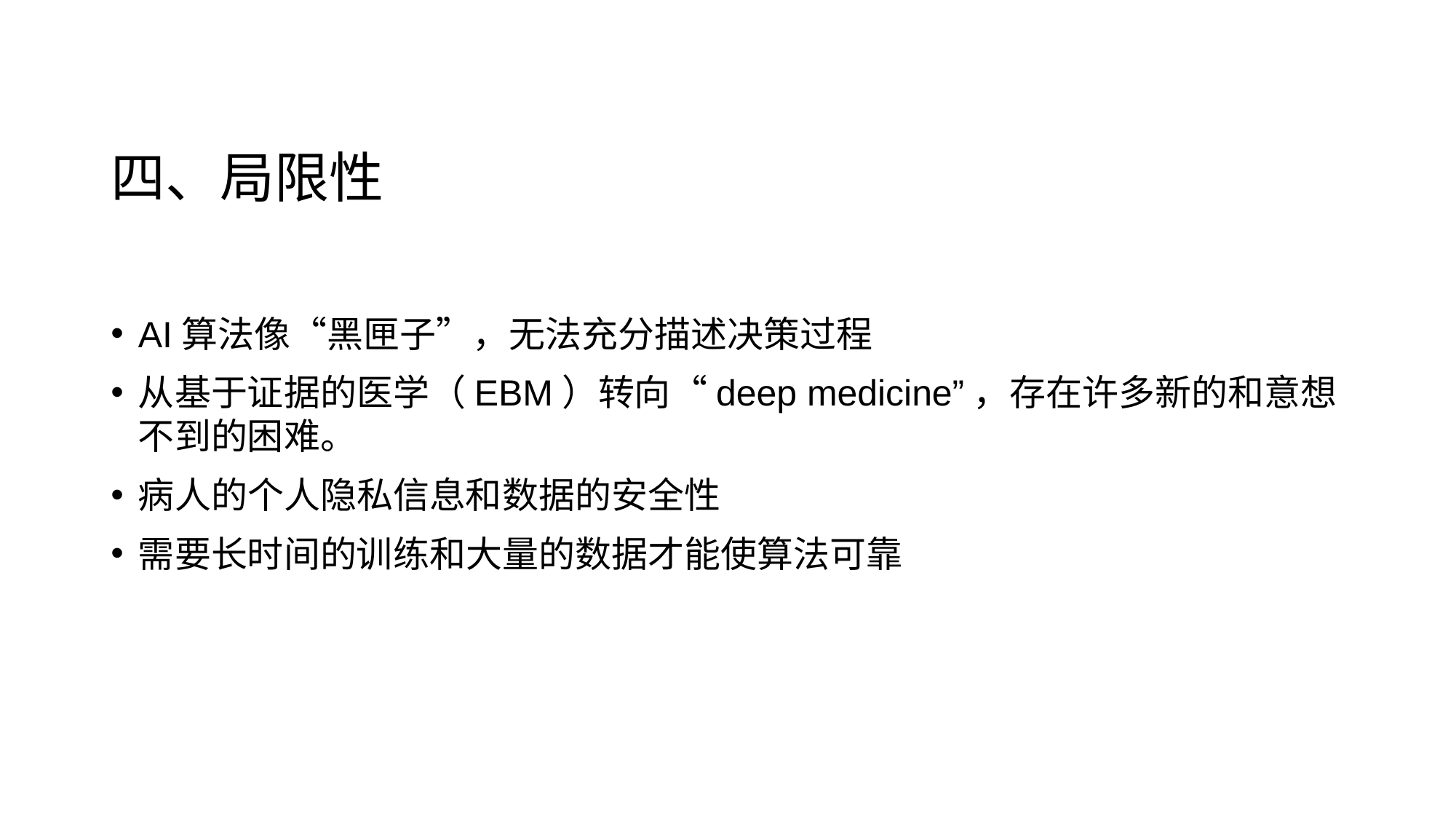

四、局限性

AI算法像“黑匣子”，无法充分描述决策过程
从基于证据的医学（EBM）转向“deep medicine”，存在许多新的和意想不到的困难。
病人的个人隐私信息和数据的安全性
需要长时间的训练和大量的数据才能使算法可靠